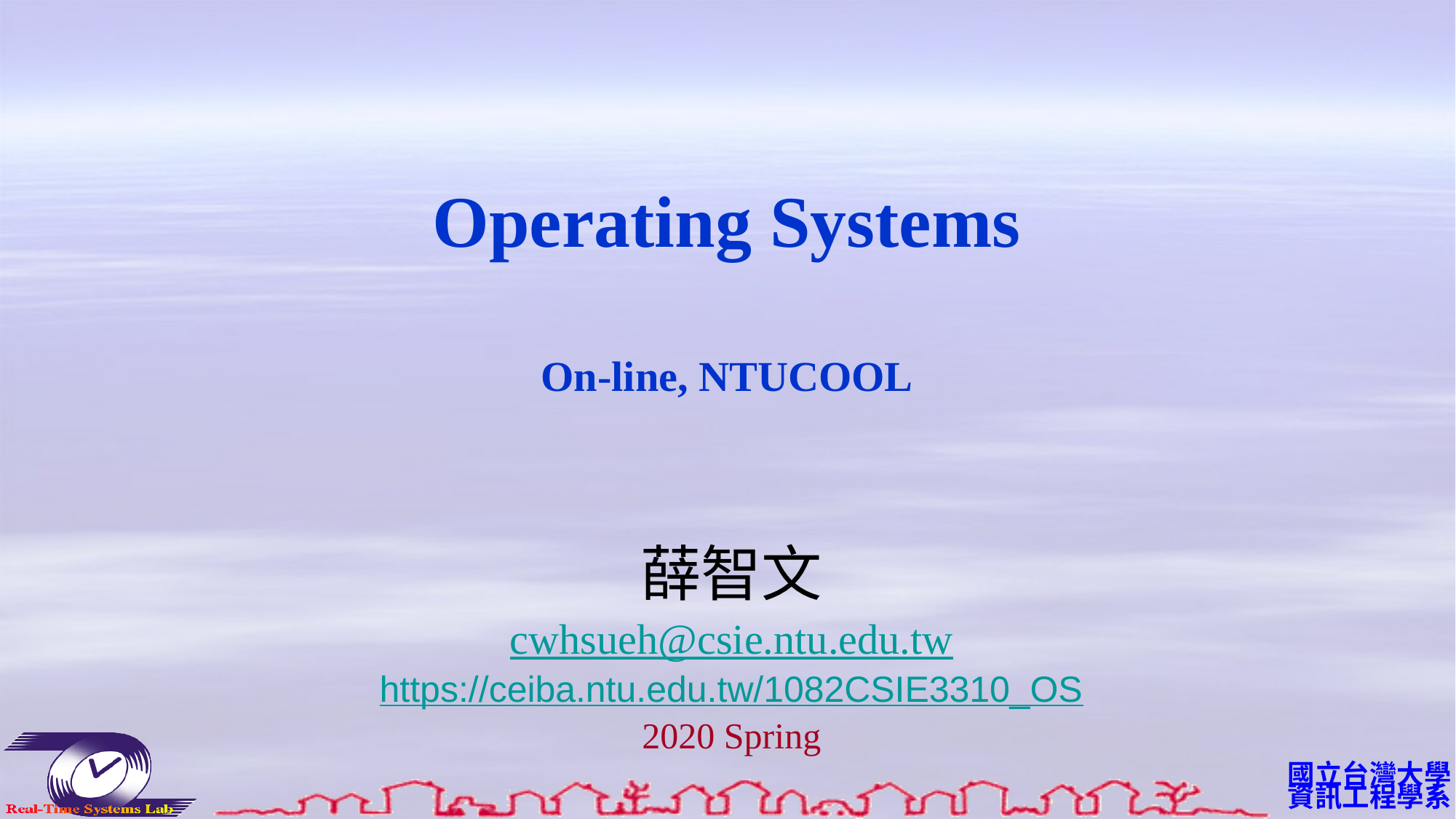

Operating Systems

On-line, NTUCOOL
薛智文
cwhsueh@csie.ntu.edu.tw
https://ceiba.ntu.edu.tw/1082CSIE3310_OS
2020 Spring